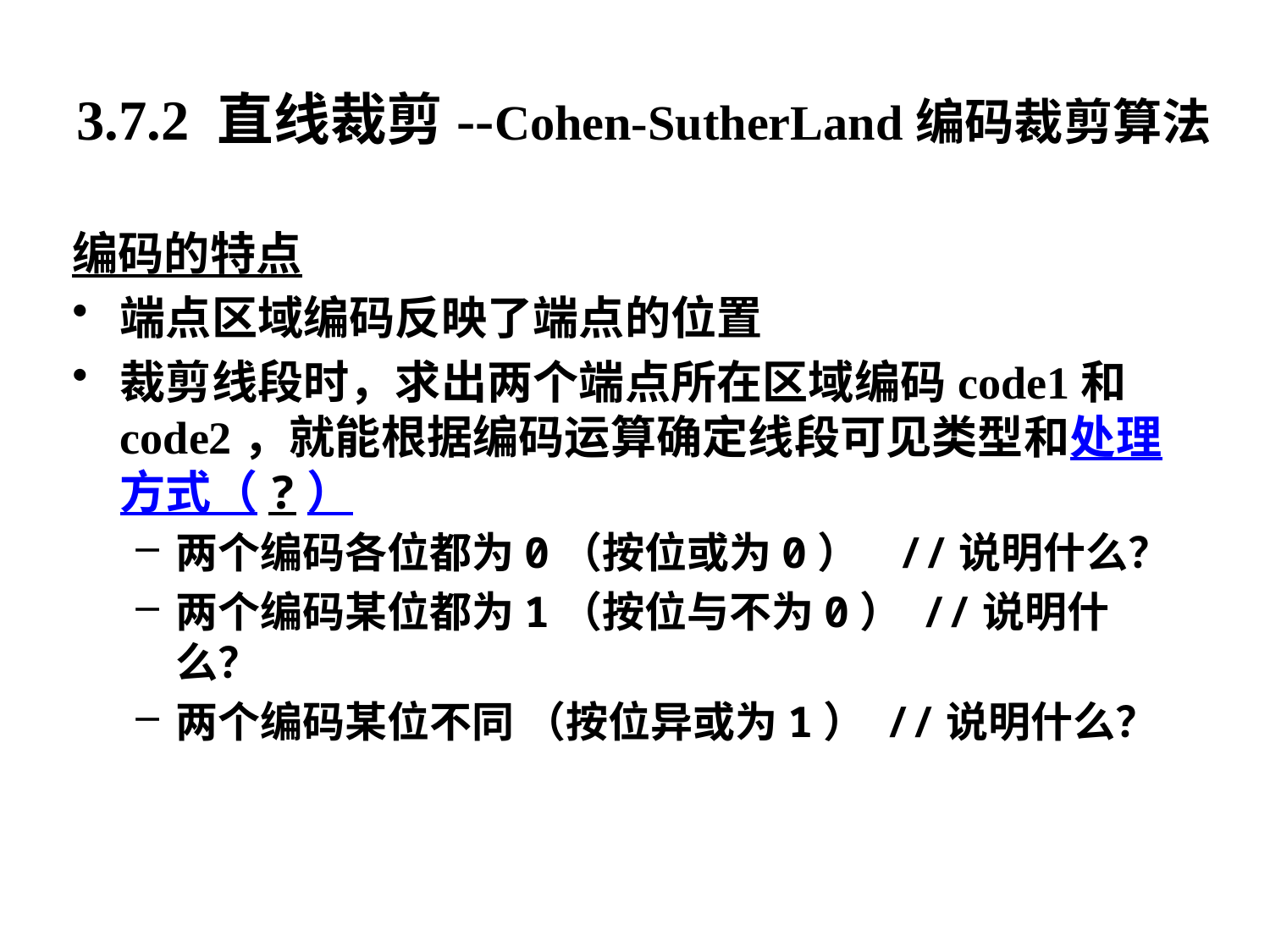

# 3.7.2 直线裁剪--Cohen-SutherLand编码裁剪算法
编码的特点
端点区域编码反映了端点的位置
裁剪线段时，求出两个端点所在区域编码code1和code2，就能根据编码运算确定线段可见类型和处理方式（?）
两个编码各位都为0（按位或为0）   //说明什么？
两个编码某位都为1（按位与不为0） //说明什么？
两个编码某位不同 （按位异或为1） //说明什么？